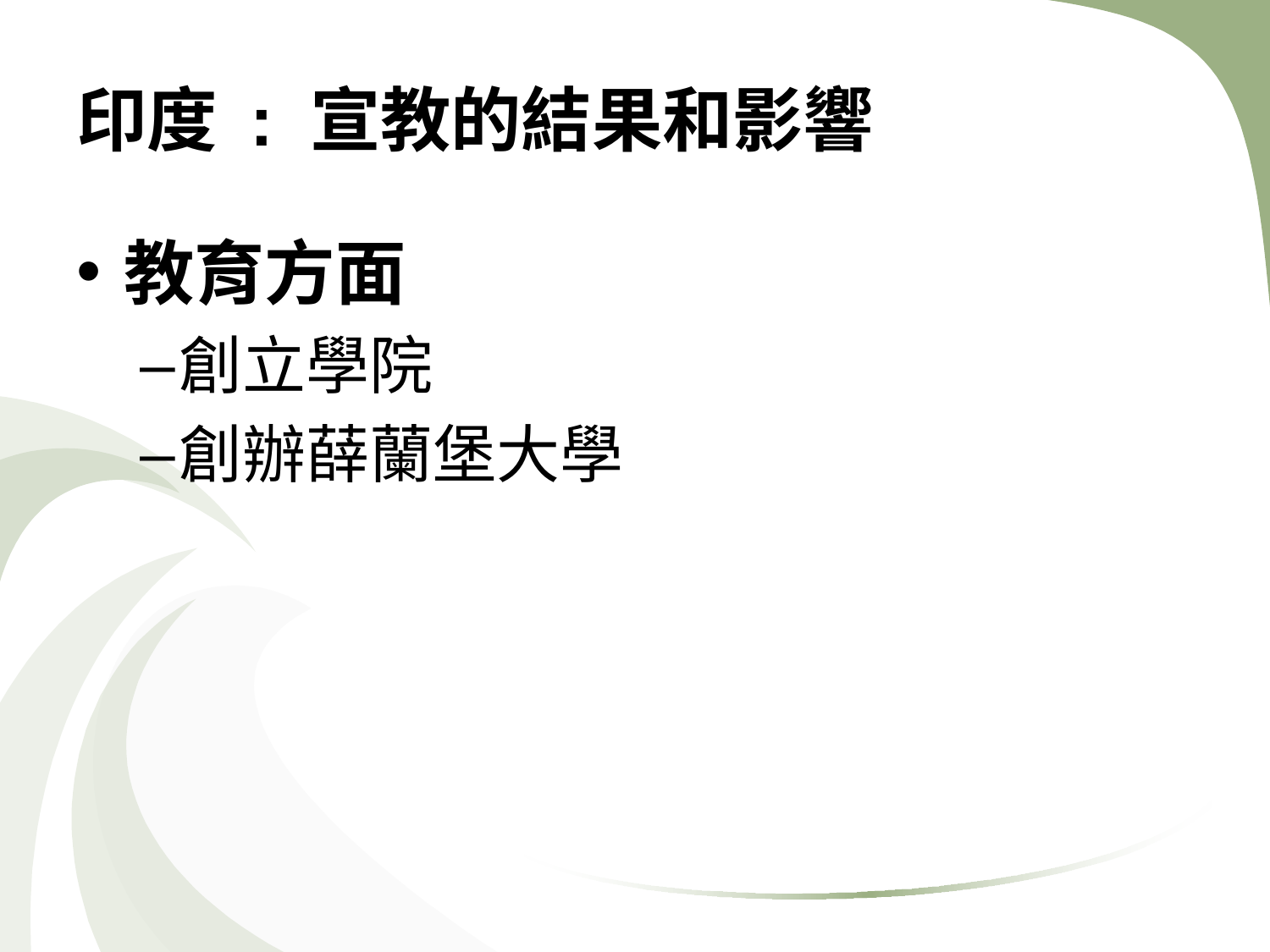

# 印度 : 宣教的結果和影響
教育方面
創立學院
創辦薛蘭堡大學